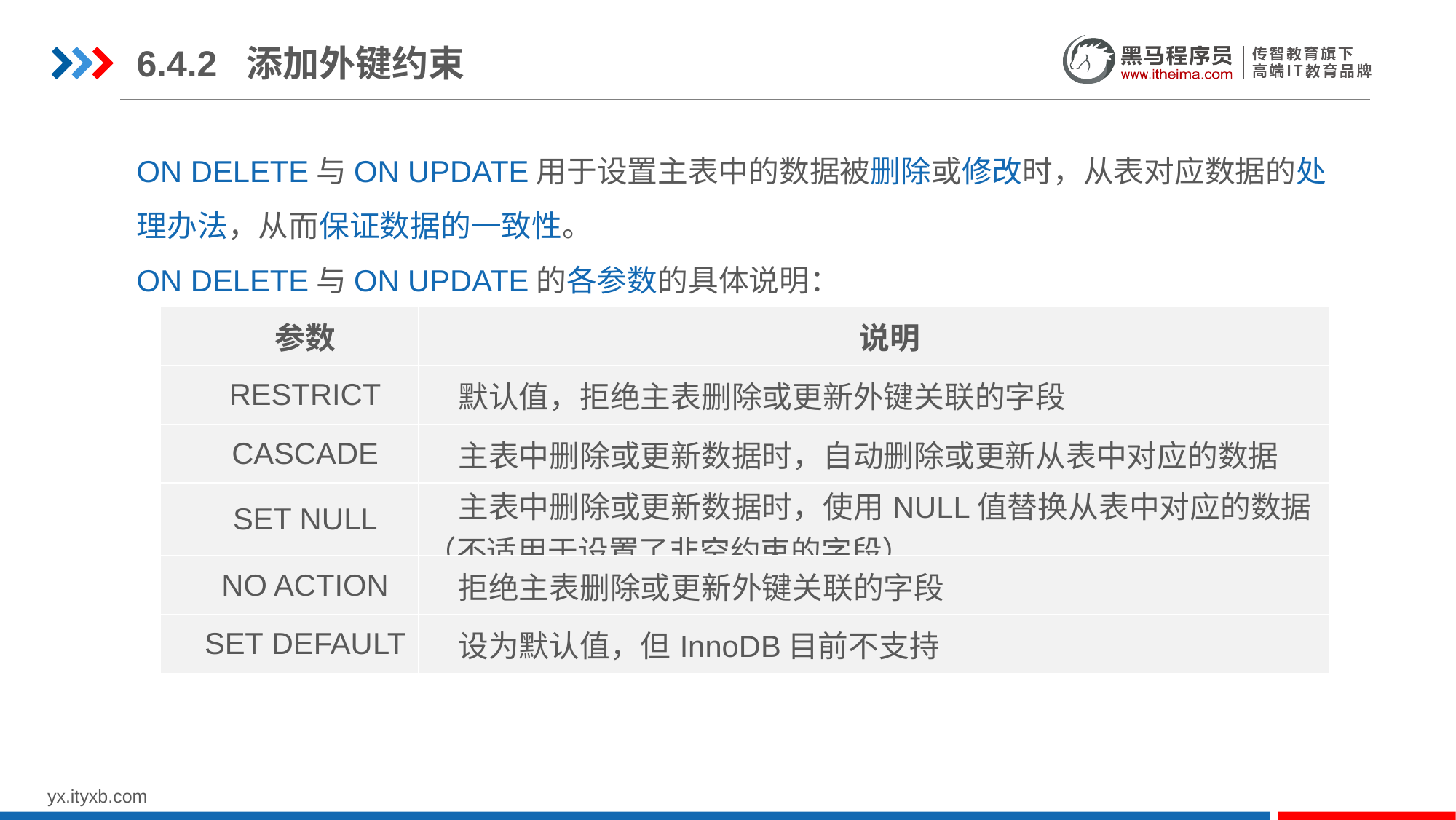

6.4.2  添加外键约束
ON DELETE与ON UPDATE用于设置主表中的数据被删除或修改时，从表对应数据的处理办法，从而保证数据的一致性。
ON DELETE与ON UPDATE的各参数的具体说明：
| 参数 | 说明 |
| --- | --- |
| RESTRICT | 默认值，拒绝主表删除或更新外键关联的字段 |
| CASCADE | 主表中删除或更新数据时，自动删除或更新从表中对应的数据 |
| SET NULL | 主表中删除或更新数据时，使用NULL值替换从表中对应的数据（不适用于设置了非空约束的字段） |
| NO ACTION | 拒绝主表删除或更新外键关联的字段 |
| SET DEFAULT | 设为默认值，但InnoDB目前不支持 |